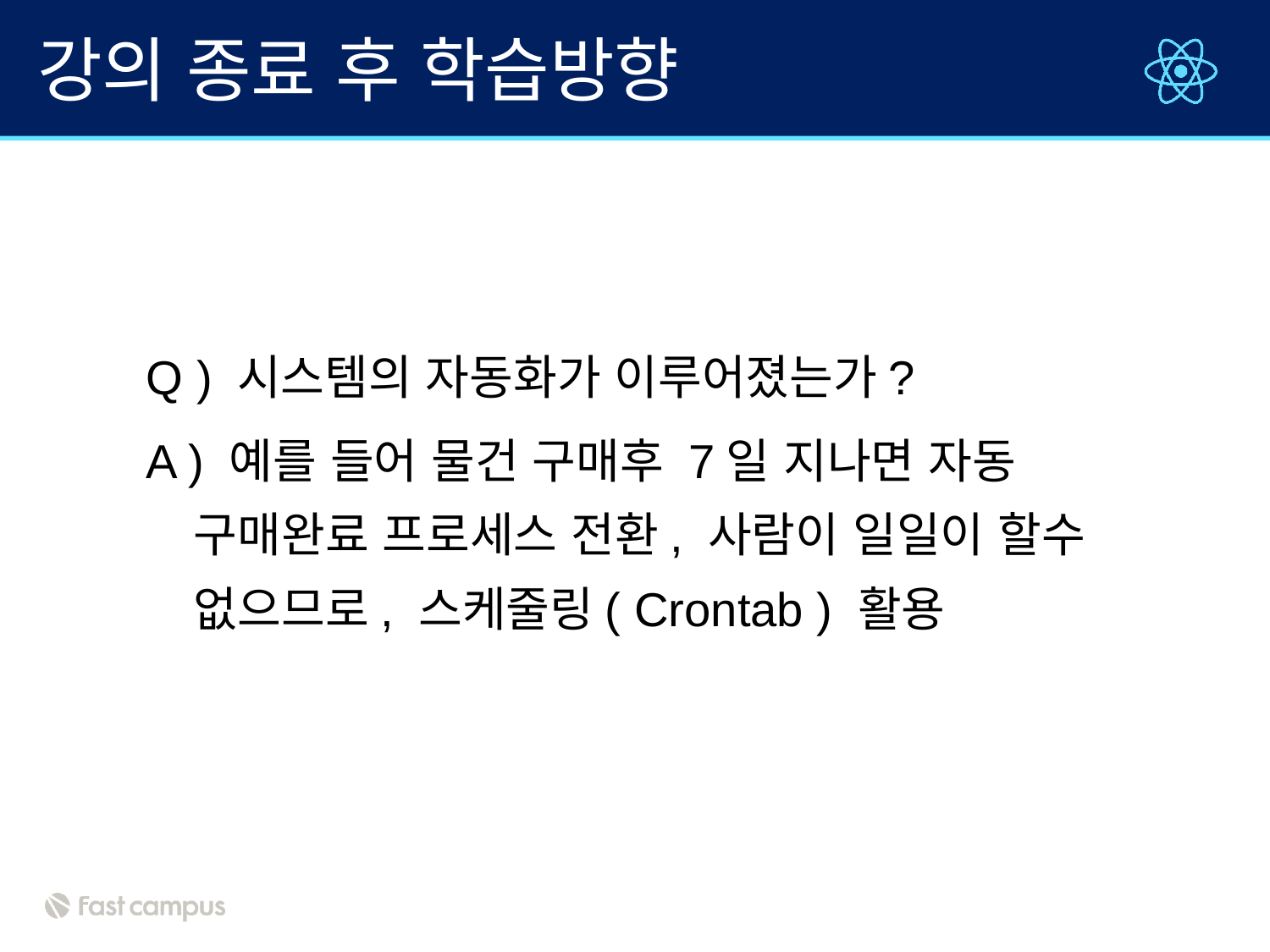

# 강의 종료 후 학습방향

Q ) 시스템의 자동화가 이루어졌는가?
A ) 예를 들어 물건 구매후 7일 지나면 자동 구매완료 프로세스 전환, 사람이 일일이 할수 없으므로, 스케줄링( Crontab ) 활용